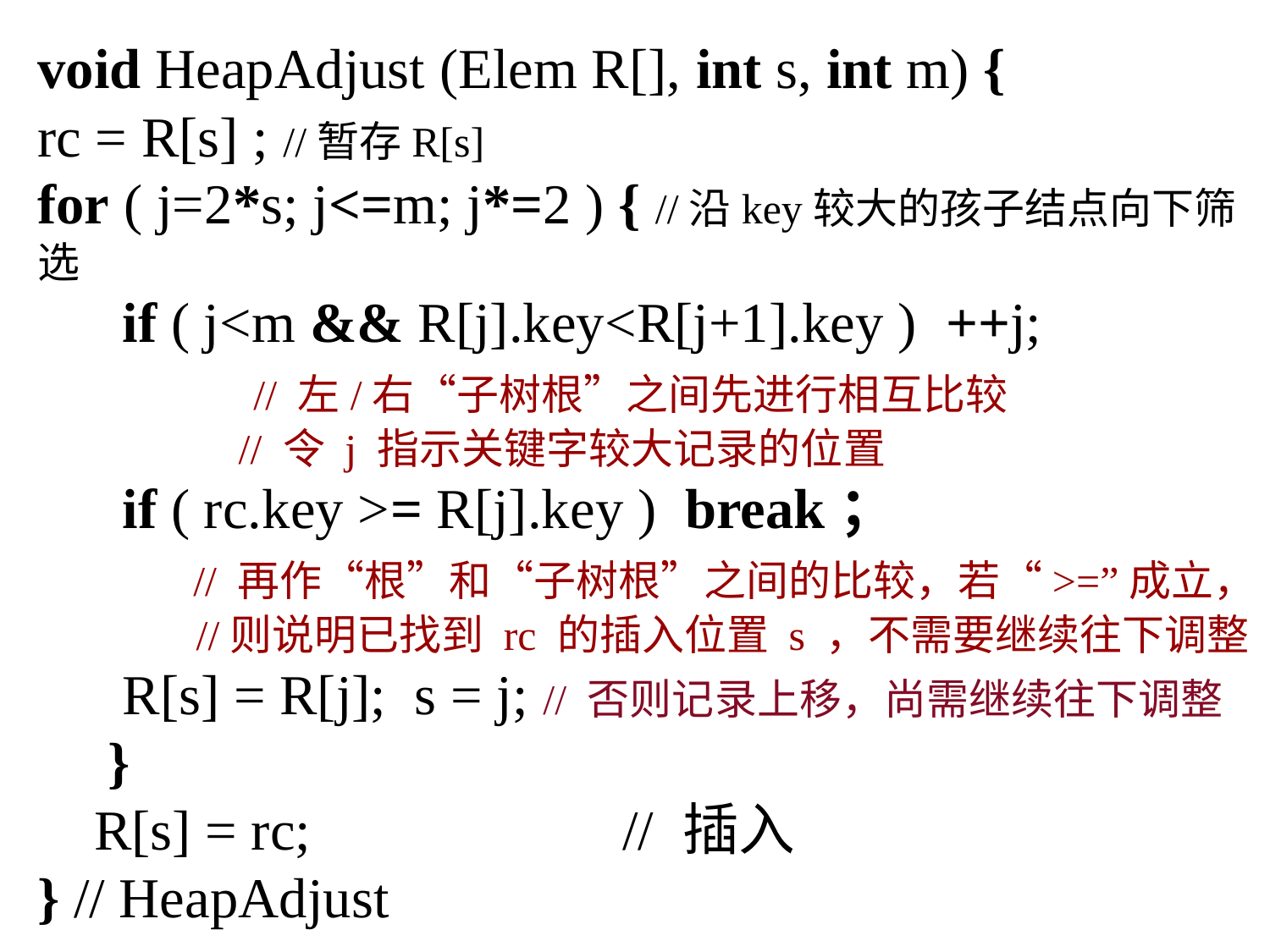

void HeapAdjust (Elem R[], int s, int m) {
rc = R[s] ; //暂存R[s]
for ( j=2*s; j<=m; j*=2 ) { //沿key较大的孩子结点向下筛选
      if ( j<m && R[j].key<R[j+1].key )  ++j;
                // 左/右“子树根”之间先进行相互比较
                   // 令 j 指示关键字较大记录的位置
      if ( rc.key >= R[j].key )  break；
           // 再作“根”和“子树根”之间的比较，若“>=”成立，
               //则说明已找到 rc 的插入位置 s ，不需要继续往下调整
      R[s] = R[j];  s = j; // 否则记录上移，尚需继续往下调整
     }
    R[s] = rc;                      // 插入
} // HeapAdjust